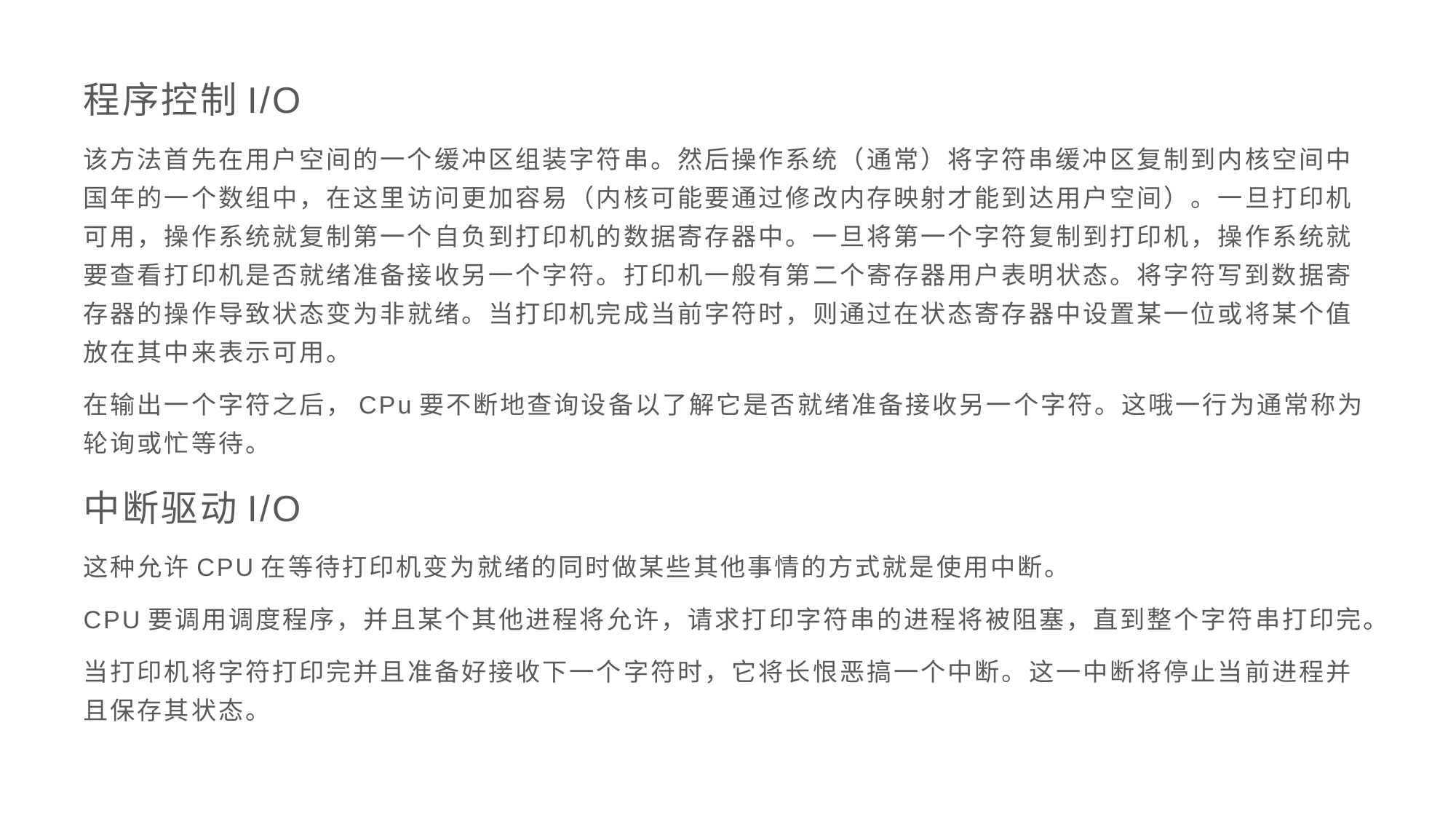

程序控制I/O
该方法首先在用户空间的一个缓冲区组装字符串。然后操作系统（通常）将字符串缓冲区复制到内核空间中国年的一个数组中，在这里访问更加容易（内核可能要通过修改内存映射才能到达用户空间）。一旦打印机可用，操作系统就复制第一个自负到打印机的数据寄存器中。一旦将第一个字符复制到打印机，操作系统就要查看打印机是否就绪准备接收另一个字符。打印机一般有第二个寄存器用户表明状态。将字符写到数据寄存器的操作导致状态变为非就绪。当打印机完成当前字符时，则通过在状态寄存器中设置某一位或将某个值放在其中来表示可用。
在输出一个字符之后，CPu要不断地查询设备以了解它是否就绪准备接收另一个字符。这哦一行为通常称为轮询或忙等待。
中断驱动I/O
这种允许CPU在等待打印机变为就绪的同时做某些其他事情的方式就是使用中断。
CPU要调用调度程序，并且某个其他进程将允许，请求打印字符串的进程将被阻塞，直到整个字符串打印完。
当打印机将字符打印完并且准备好接收下一个字符时，它将长恨恶搞一个中断。这一中断将停止当前进程并且保存其状态。